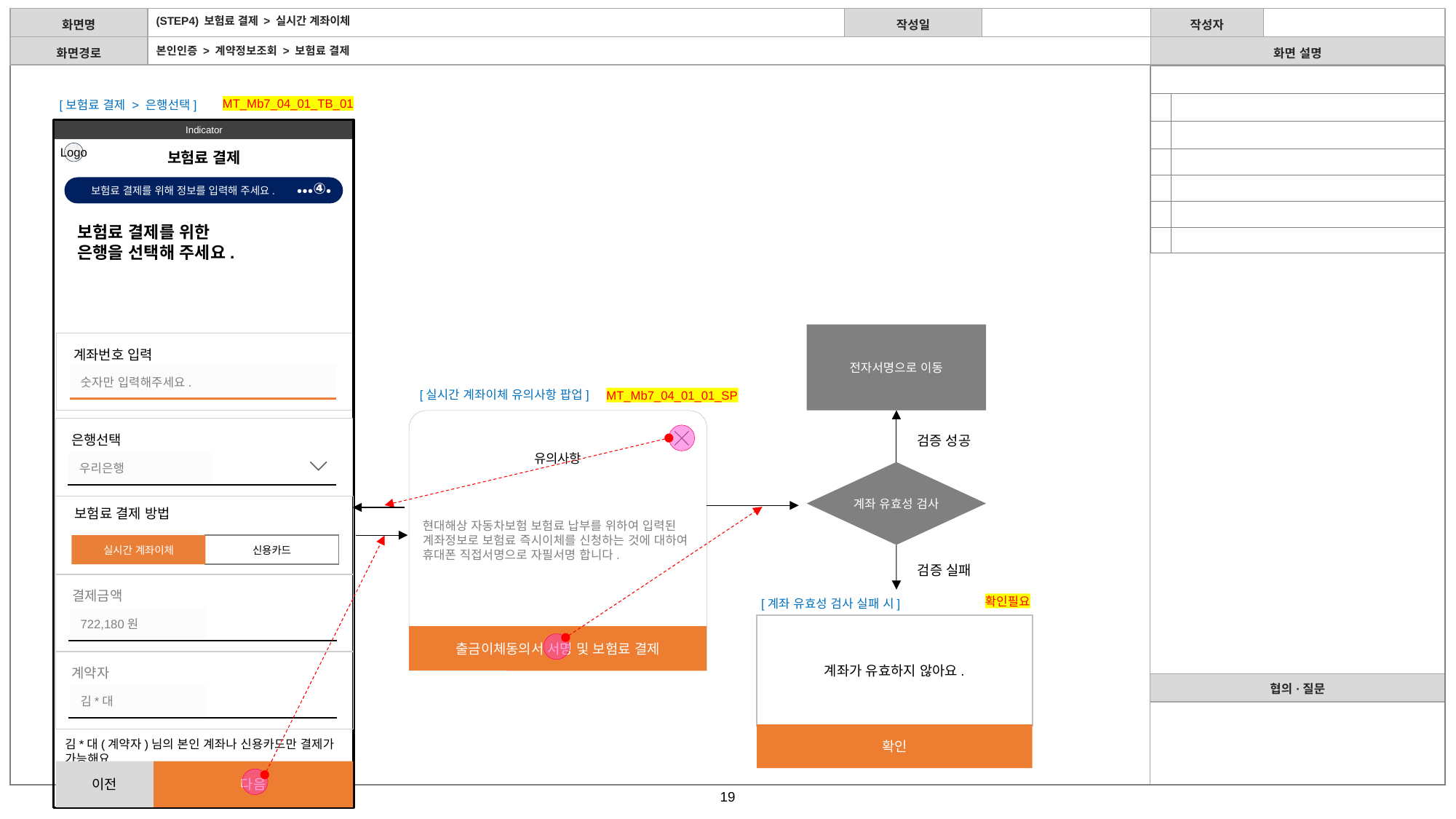

(STEP4) 보험료 결제 > 실시간 계좌이체

본인인증 > 계약정보조회 > 보험료 결제
|  |  |
| --- | --- |
|  |  |
|  |  |
|  |  |
|  |  |
|  |  |
|  |  |
MT_Mb7_04_01_TB_01
[보험료 결제 > 은행선택]

Indicator
Logo
보험료 결제

●●●④●
보험료 결제를 위해 정보를 입력해 주세요.
보험료 결제를 위한
은행을 선택해 주세요.
전자서명으로 이동

계좌번호 입력
숫자만 입력해주세요.
[실시간 계좌이체 유의사항 팝업]
MT_Mb7_04_01_01_SP

은행선택
우리은행
검증 성공
유의사항

계좌 유효성 검사

보험료 결제 방법
실시간 계좌이체
신용카드
현대해상 자동차보험 보험료 납부를 위하여 입력된 계좌정보로 보험료 즉시이체를 신청하는 것에 대하여 휴대폰 직접서명으로 자필서명 합니다.
검증 실패

결제금액
722,180원
확인필요
[계좌 유효성 검사 실패 시]
계좌가 유효하지 않아요.
확인
이전
다음
출금이체동의서 서명 및 보험료 결제

계약자
김*대

김*대(계약자)님의 본인 계좌나 신용카드만 결제가 가능해요.
이전
다음